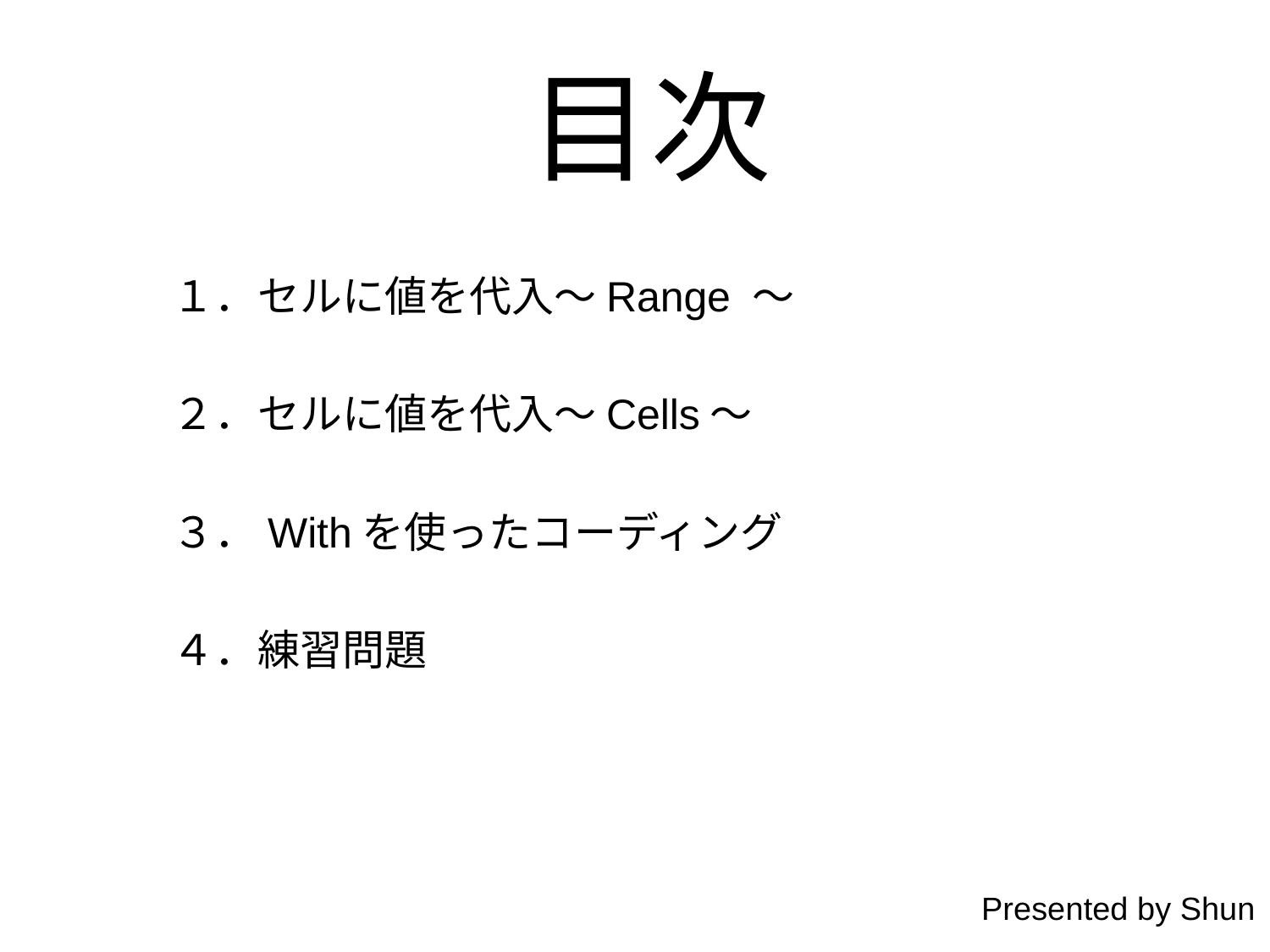

# 目次

１．セルに値を代入～Range ～

２．セルに値を代入～Cells～

３．Withを使ったコーディング

４．練習問題
Presented by Shun